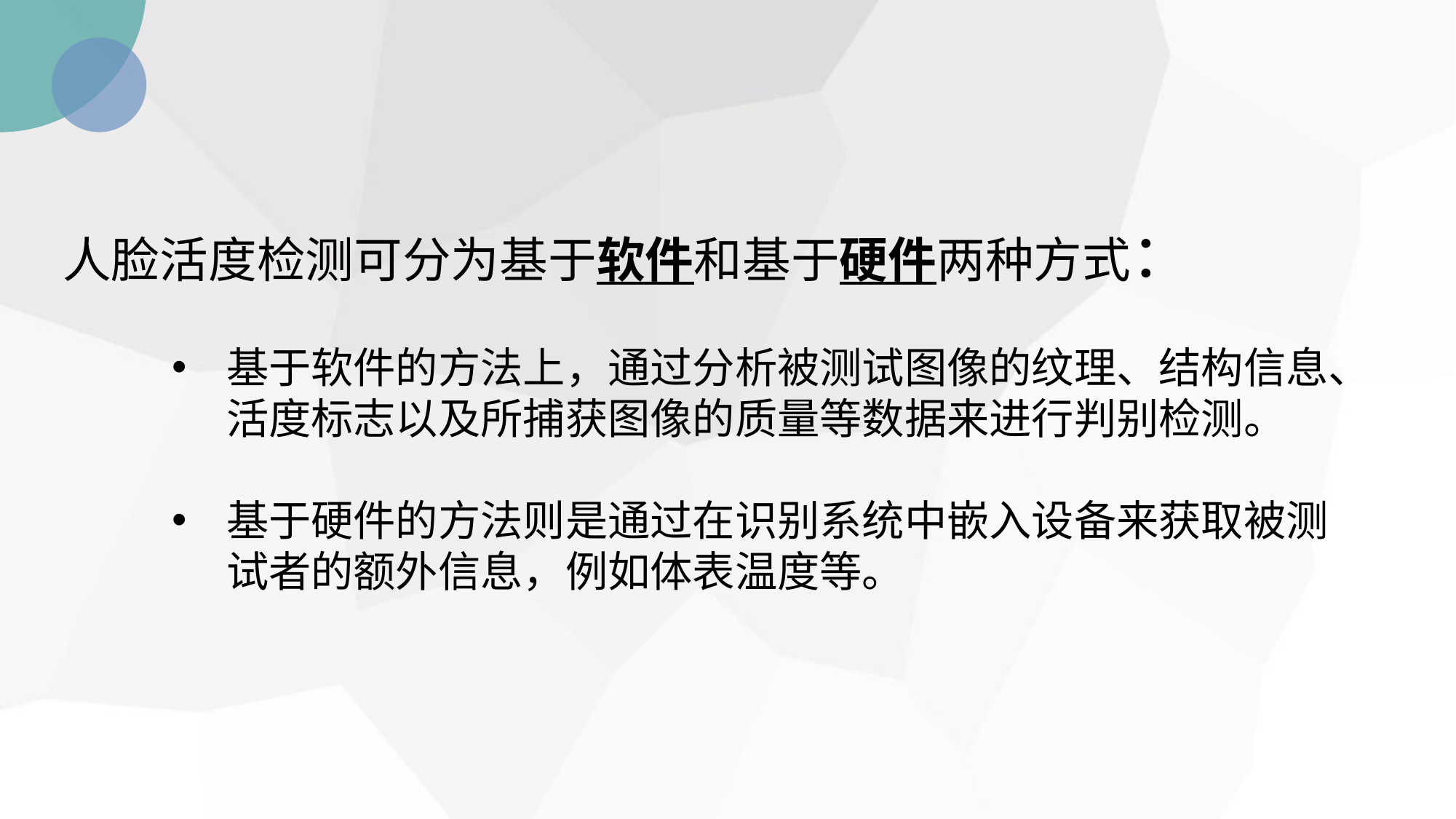

人脸活度检测可分为基于软件和基于硬件两种方式：

基于软件的方法上，通过分析被测试图像的纹理、结构信息、活度标志以及所捕获图像的质量等数据来进行判别检测。

基于硬件的方法则是通过在识别系统中嵌入设备来获取被测试者的额外信息，例如体表温度等。